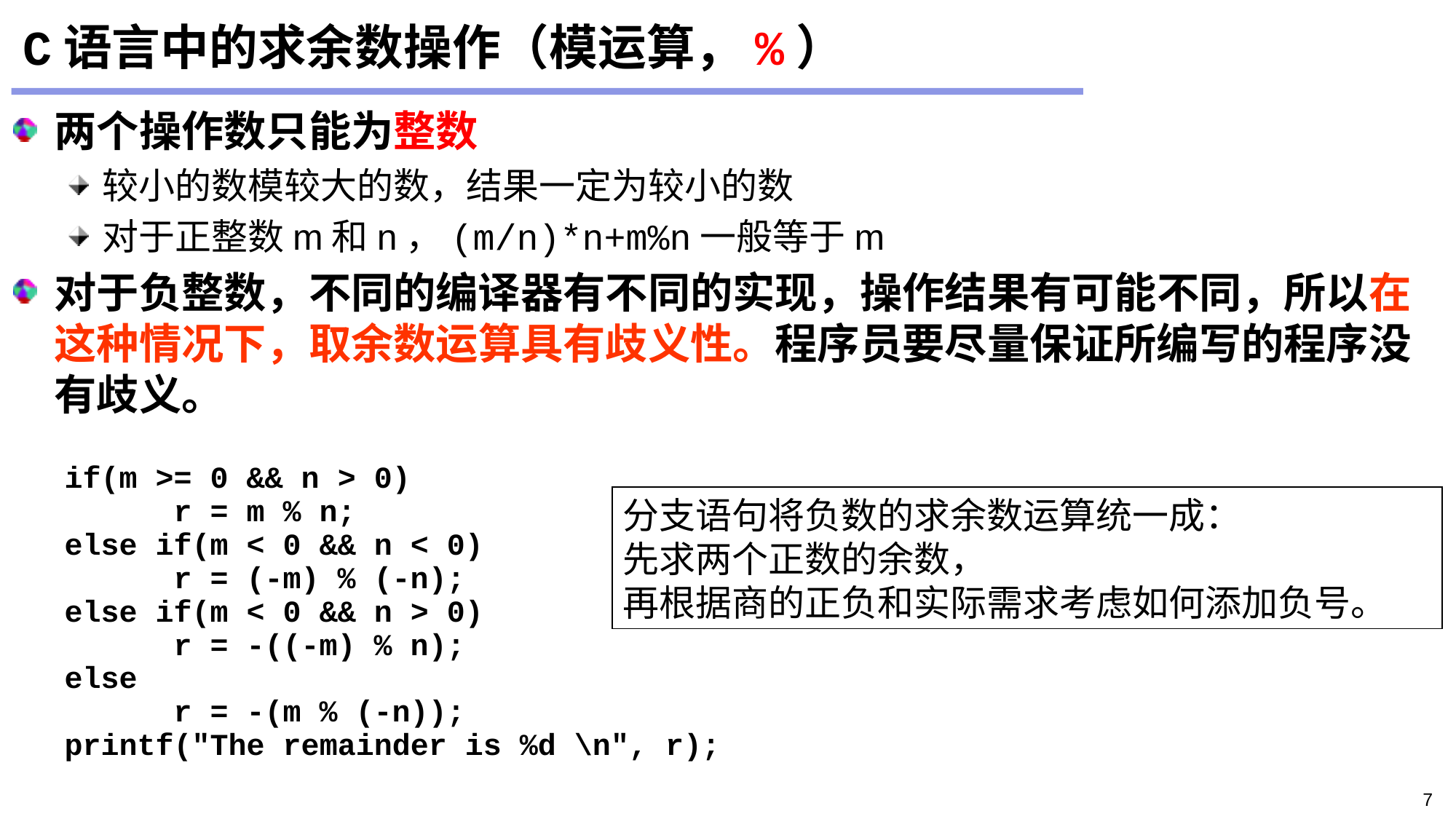

C语言中的求余数操作（模运算，%）
两个操作数只能为整数
较小的数模较大的数，结果一定为较小的数
对于正整数m和n，(m/n)*n+m%n一般等于m
对于负整数，不同的编译器有不同的实现，操作结果有可能不同，所以在这种情况下，取余数运算具有歧义性。程序员要尽量保证所编写的程序没有歧义。

	if(m >= 0 && n > 0)
		r = m % n;
	else if(m < 0 && n < 0)
		r = (-m) % (-n);
	else if(m < 0 && n > 0)
		r = -((-m) % n);
	else
		r = -(m % (-n));
	printf("The remainder is %d \n", r);

分支语句将负数的求余数运算统一成：
先求两个正数的余数，
再根据商的正负和实际需求考虑如何添加负号。
7